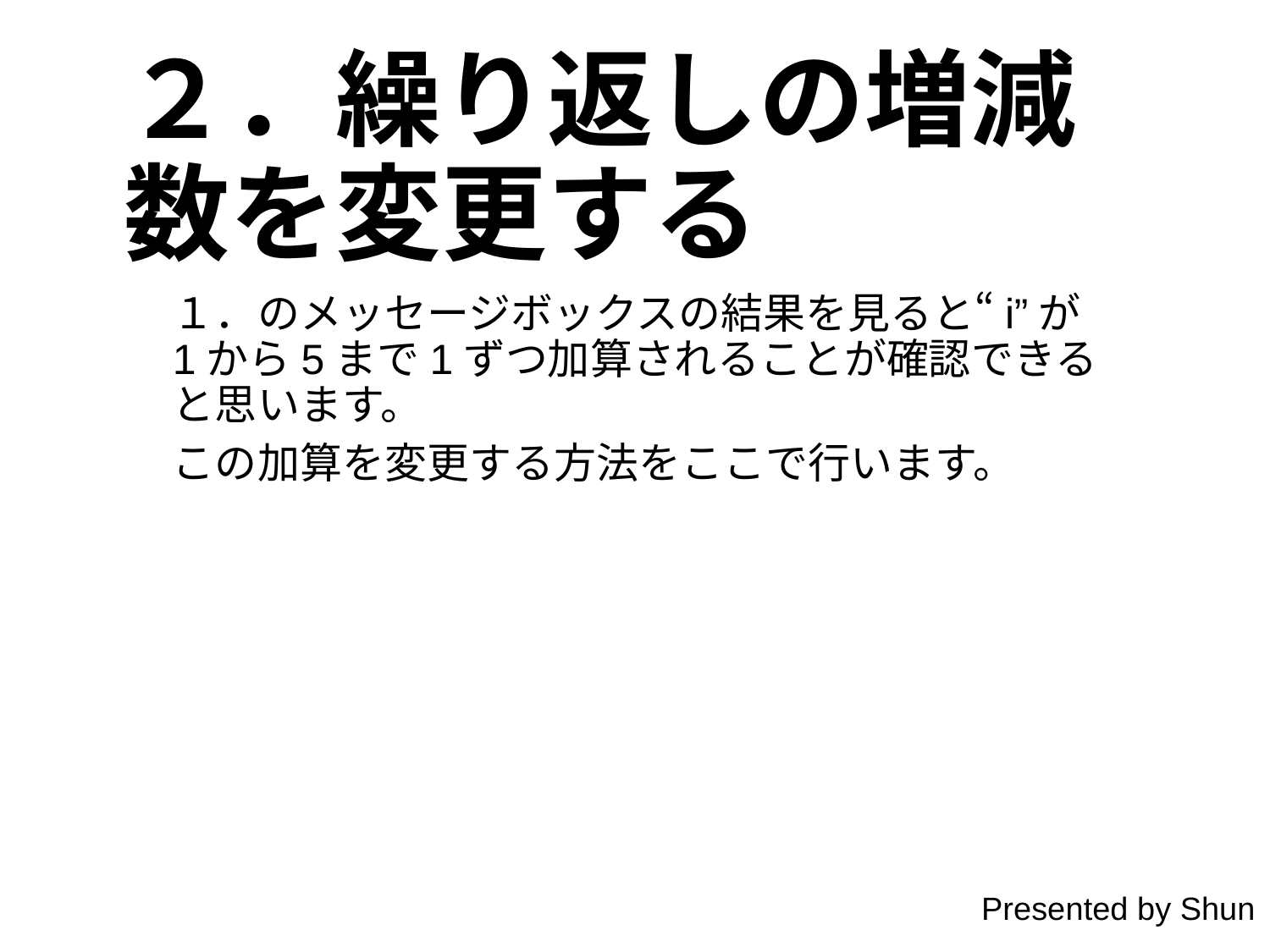

# ２．繰り返しの増減数を変更する
１．のメッセージボックスの結果を見ると“i”が1から5まで1ずつ加算されることが確認できると思います。
この加算を変更する方法をここで行います。
Presented by Shun